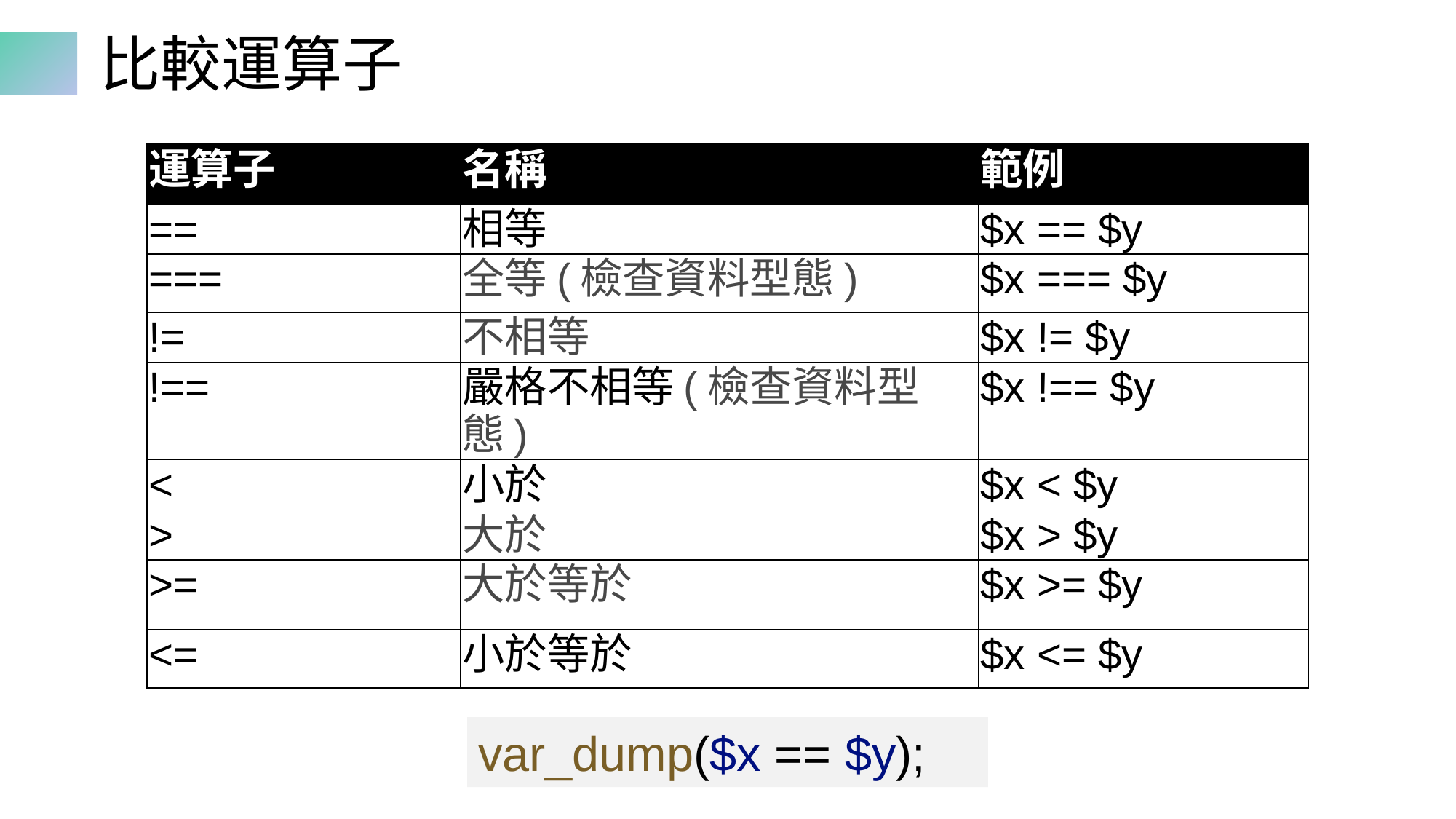

# 比較運算子
| 運算子 | 名稱 | 範例 |
| --- | --- | --- |
| == | 相等 | $x == $y |
| === | 全等(檢查資料型態) | $x === $y |
| != | 不相等 | $x != $y |
| !== | 嚴格不相等(檢查資料型態) | $x !== $y |
| < | 小於 | $x < $y |
| > | 大於 | $x > $y |
| >= | 大於等於 | $x >= $y |
| <= | 小於等於 | $x <= $y |
var_dump($x == $y);